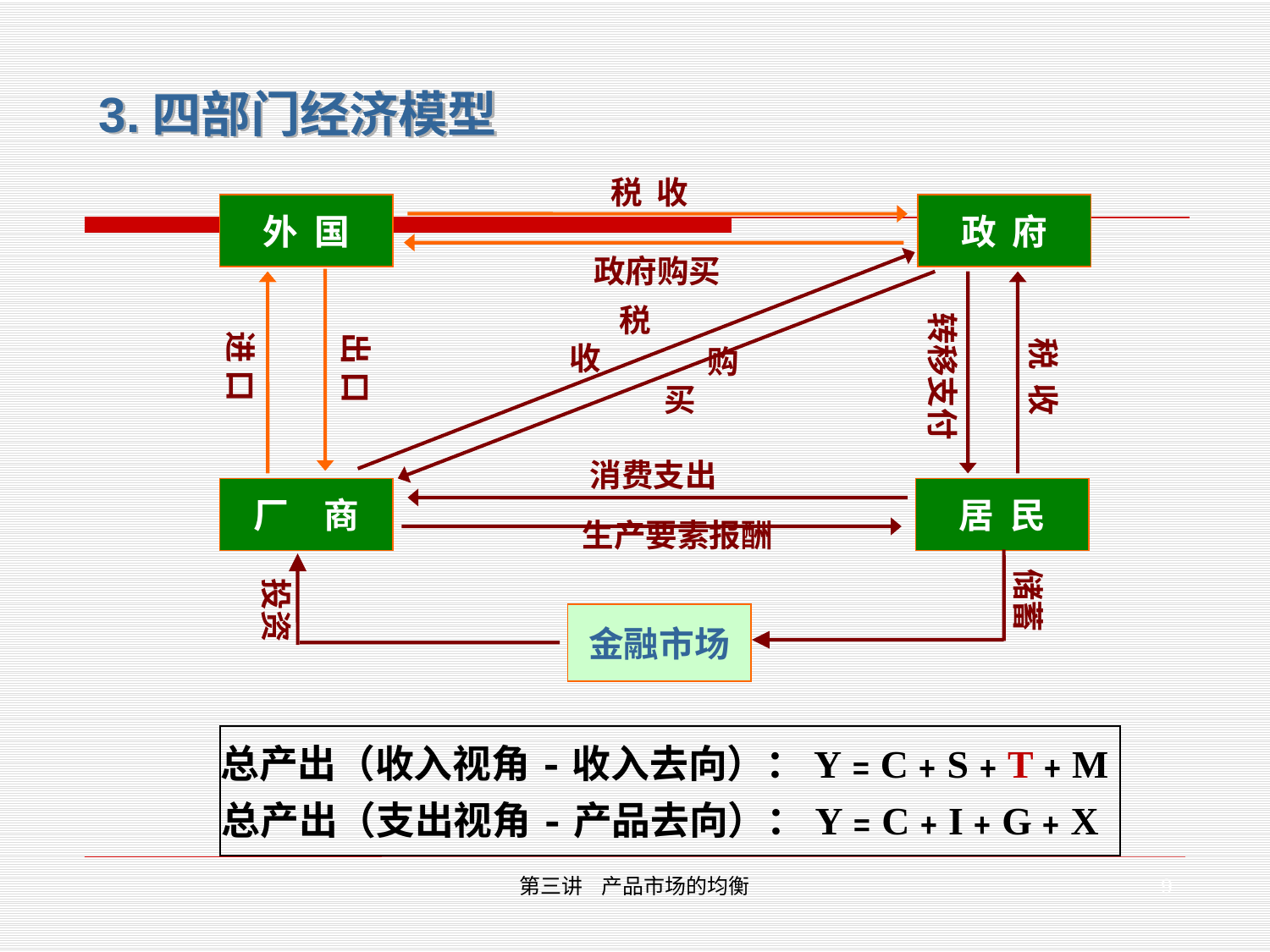

3.四部门经济模型
税  收
外  国
政  府

政府购买

         税
  收
转移支付
税  收
进 口
出 口
       购
 买
消费支出
厂　商
居  民

生产要素报酬

储蓄
投资
金融市场

总产出（收入视角-收入去向）：Y﹦C﹢S﹢T﹢M
总产出（支出视角-产品去向）：Y﹦C﹢I﹢G﹢X

9
第三讲    产品市场的均衡